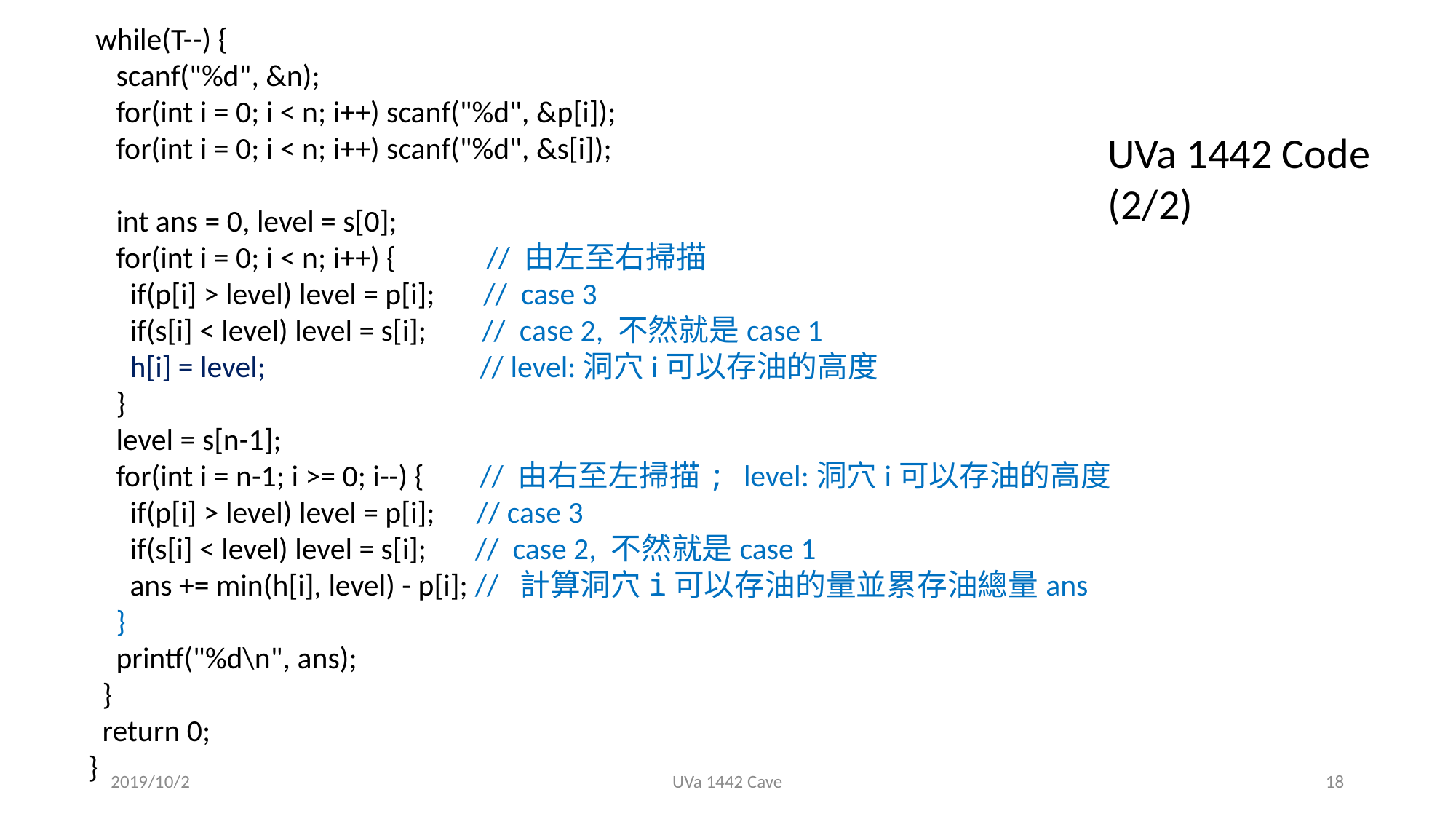

while(T--) {
    scanf("%d", &n);
    for(int i = 0; i < n; i++) scanf("%d", &p[i]);
    for(int i = 0; i < n; i++) scanf("%d", &s[i]);

    int ans = 0, level = s[0];
    for(int i = 0; i < n; i++) {             // 由左至右掃描
      if(p[i] > level) level = p[i];       //  case 3
      if(s[i] < level) level = s[i];        //  case 2, 不然就是case 1
      h[i] = level;                               // level:洞穴i可以存油的高度
    }
    level = s[n-1];
    for(int i = n-1; i >= 0; i--) {        // 由右至左掃描; level:洞穴i可以存油的高度
      if(p[i] > level) level = p[i];      // case 3
      if(s[i] < level) level = s[i];       //  case 2, 不然就是case 1
      ans += min(h[i], level) - p[i]; //  計算洞穴i可以存油的量並累存油總量ans
    }
    printf("%d\n", ans);
  }
  return 0;
}
UVa 1442 Code (2/2)
2019/10/2
UVa 1442 Cave
18